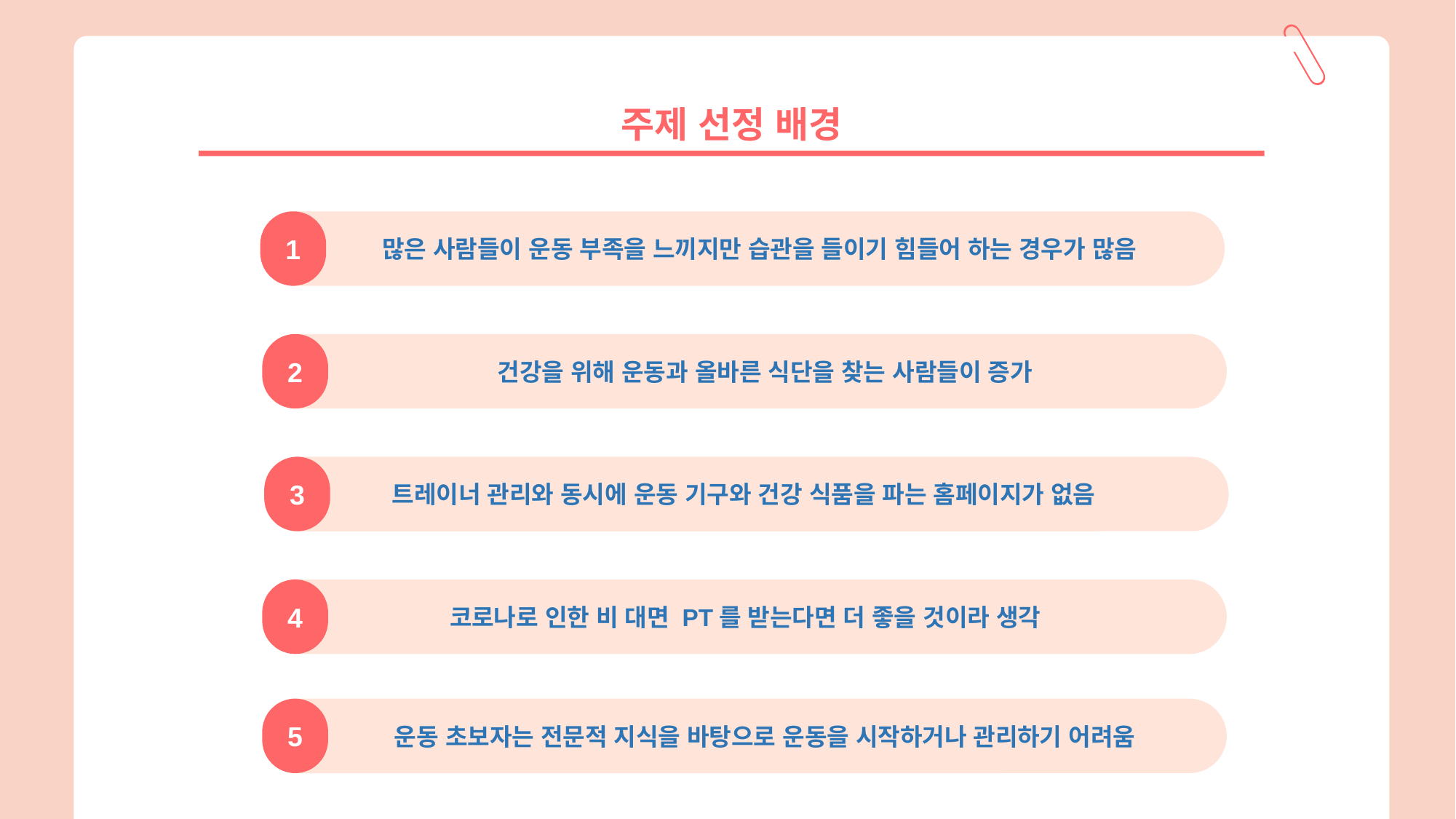

주제 선정 배경

1
     많은 사람들이 운동 부족을 느끼지만 습관을 들이기 힘들어 하는 경우가 많음
2
     건강을 위해 운동과 올바른 식단을 찾는 사람들이 증가
3
트레이너 관리와 동시에 운동 기구와 건강 식품을 파는 홈페이지가 없음
4
코로나로 인한 비 대면 PT를 받는다면 더 좋을 것이라 생각
5
      운동 초보자는 전문적 지식을 바탕으로 운동을 시작하거나 관리하기 어려움